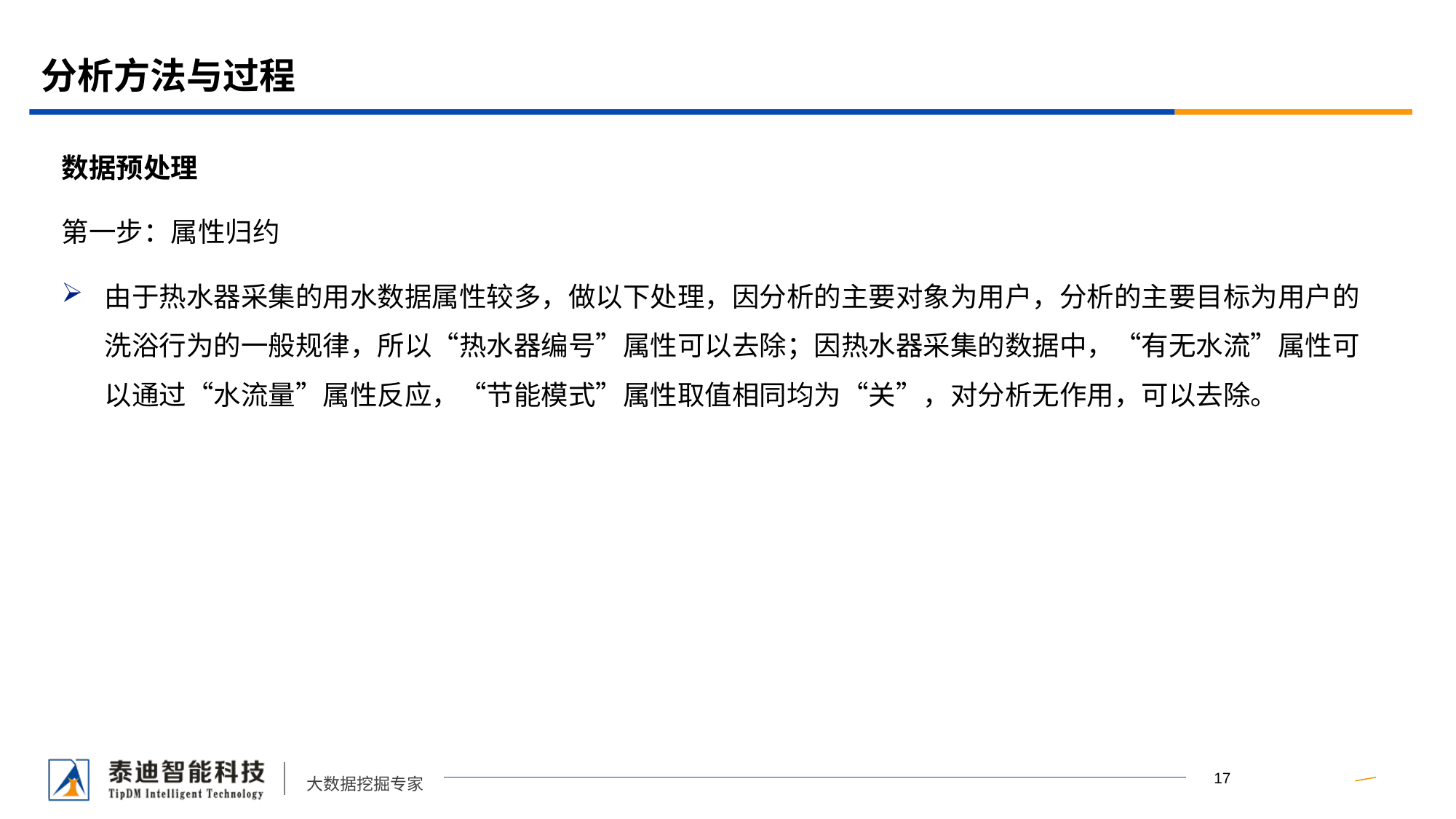

# 分析方法与过程
数据预处理
第一步：属性归约
由于热水器采集的用水数据属性较多，做以下处理，因分析的主要对象为用户，分析的主要目标为用户的洗浴行为的一般规律，所以“热水器编号”属性可以去除；因热水器采集的数据中，“有无水流”属性可以通过“水流量”属性反应，“节能模式”属性取值相同均为“关”，对分析无作用，可以去除。